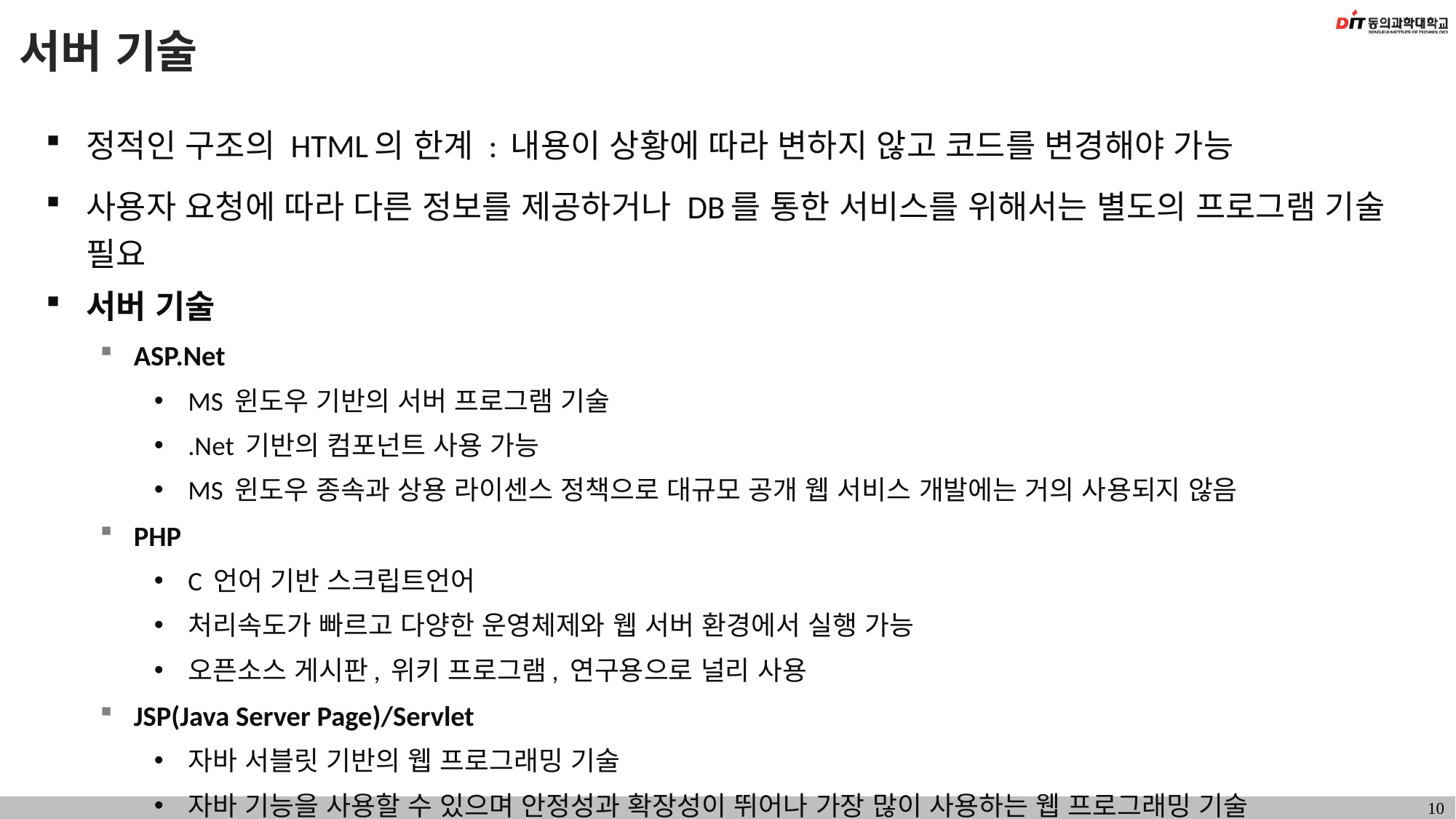

# 서버 기술
정적인 구조의 HTML의 한계 : 내용이 상황에 따라 변하지 않고 코드를 변경해야 가능
사용자 요청에 따라 다른 정보를 제공하거나 DB를 통한 서비스를 위해서는 별도의 프로그램 기술 필요
서버 기술
ASP.Net
MS 윈도우 기반의 서버 프로그램 기술
.Net 기반의 컴포넌트 사용 가능
MS 윈도우 종속과 상용 라이센스 정책으로 대규모 공개 웹 서비스 개발에는 거의 사용되지 않음
PHP
C 언어 기반 스크립트언어
처리속도가 빠르고 다양한 운영체제와 웹 서버 환경에서 실행 가능
오픈소스 게시판, 위키 프로그램, 연구용으로 널리 사용
JSP(Java Server Page)/Servlet
자바 서블릿 기반의 웹 프로그래밍 기술
자바 기능을 사용할 수 있으며 안정성과 확장성이 뛰어나 가장 많이 사용하는 웹 프로그래밍 기술
10